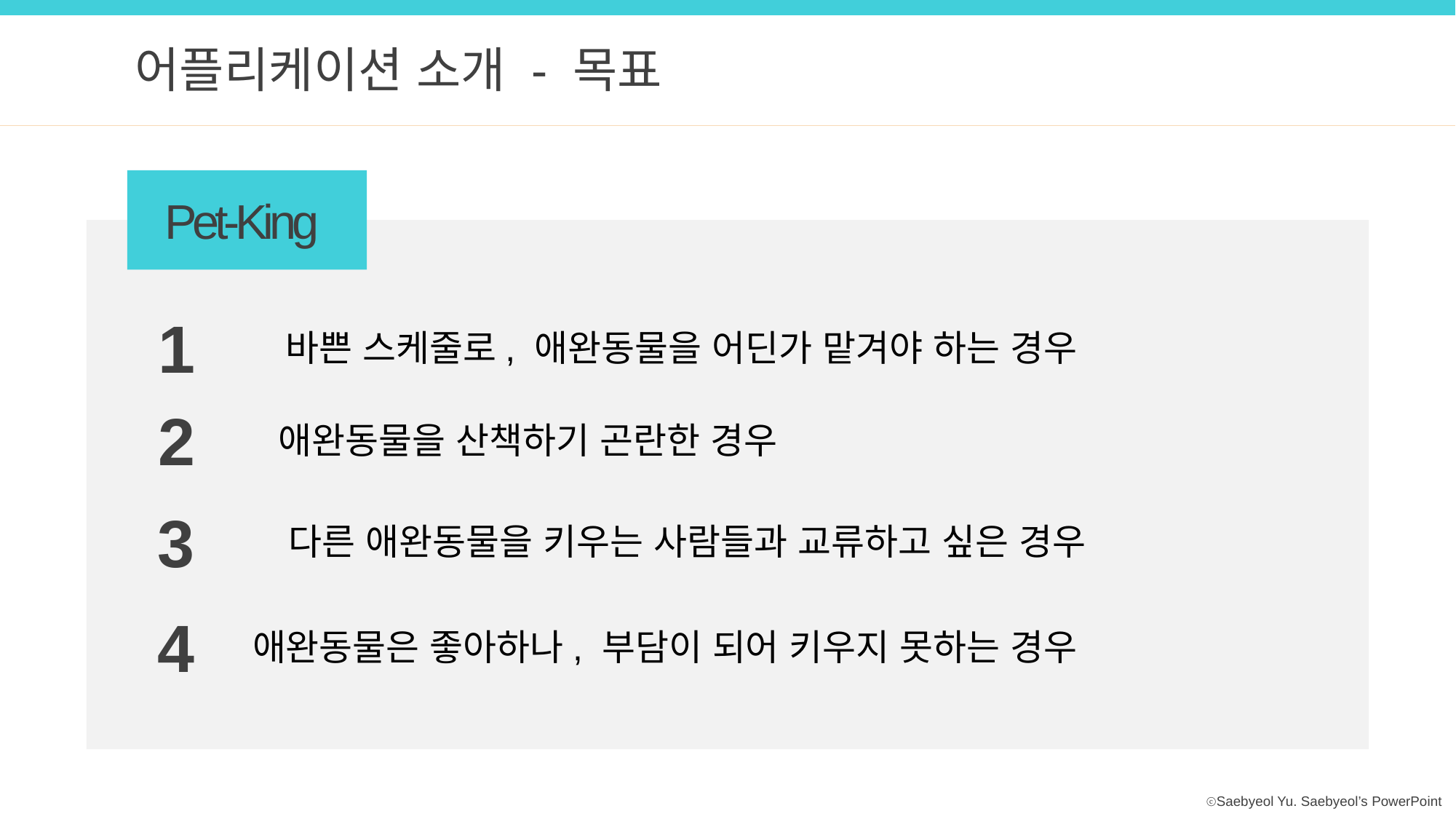

어플리케이션 소개 - 목표

Pet-King

1
바쁜 스케줄로, 애완동물을 어딘가 맡겨야 하는 경우
2
애완동물을 산책하기 곤란한 경우
3
다른 애완동물을 키우는 사람들과 교류하고 싶은 경우
4
애완동물은 좋아하나, 부담이 되어 키우지 못하는 경우